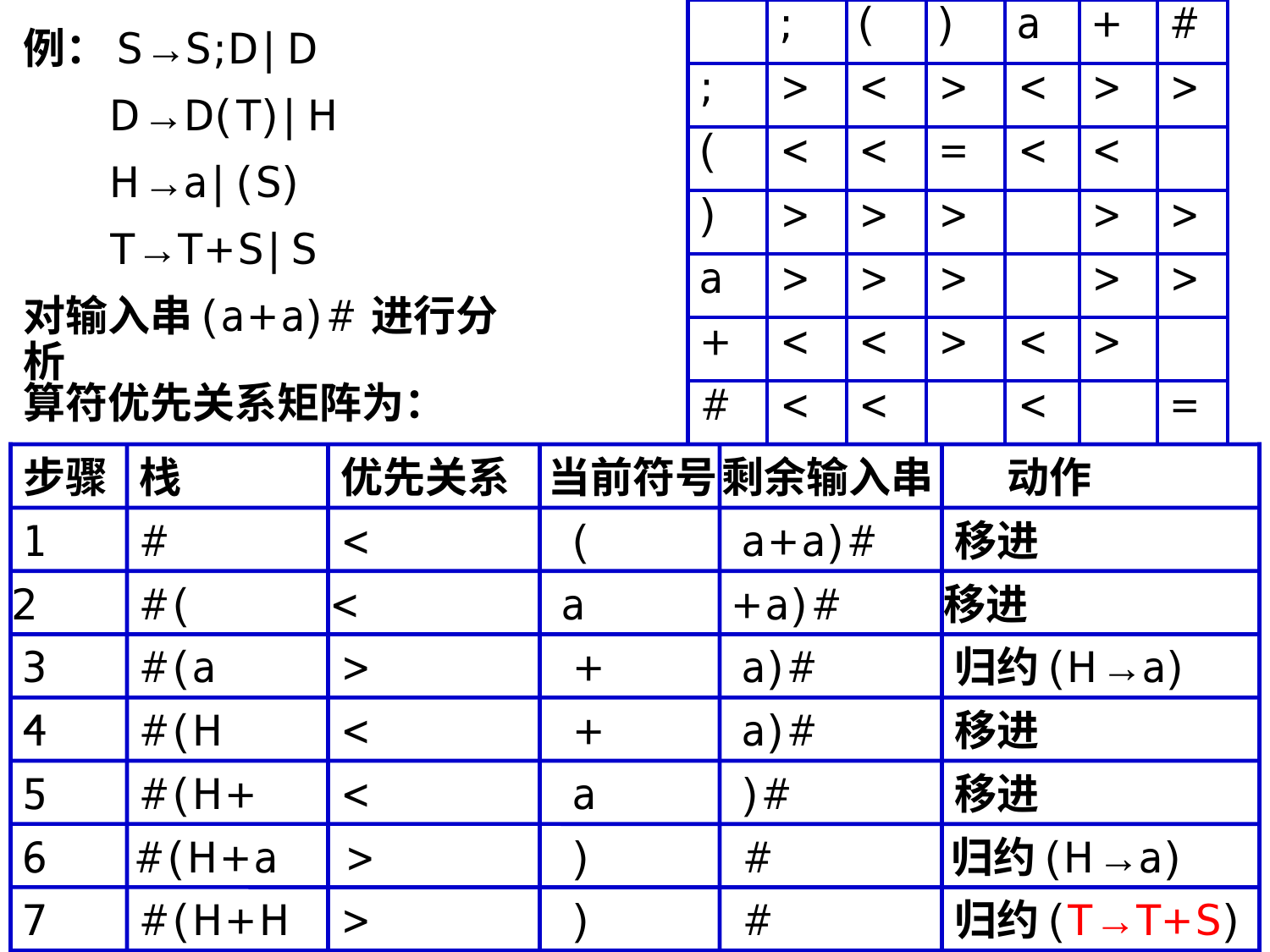

|  | ; | ( | ) | a | + | # |
| --- | --- | --- | --- | --- | --- | --- |
| ; | > | < | > | < | > | > |
| ( | < | < | = | < | < |  |
| ) | > | > | > |  | > | > |
| a | > | > | > |  | > | > |
| + | < | < | > | < | > |  |
| # | < | < |  | < |  | = |
例：S→S;D|D
       D→D(T)|H
       H→a|(S)
       T→T+S|S
对输入串(a+a)#进行分析
算符优先关系矩阵为：
步骤

栈

优先关系

当前符号

剩余输入串

动作

1

#
<
(
a+a)#
移进

2
#(
<
a
+a)#
移进
3

#(a
>
+
a)#
归约(H→a)
4

#(H
<
+
a)#
移进
5

#(H+
<
a
)#
移进
6

#(H+a
>
)
#
归约(H→a)
7

#(H+H
>
)
#
归约(T→T+S)